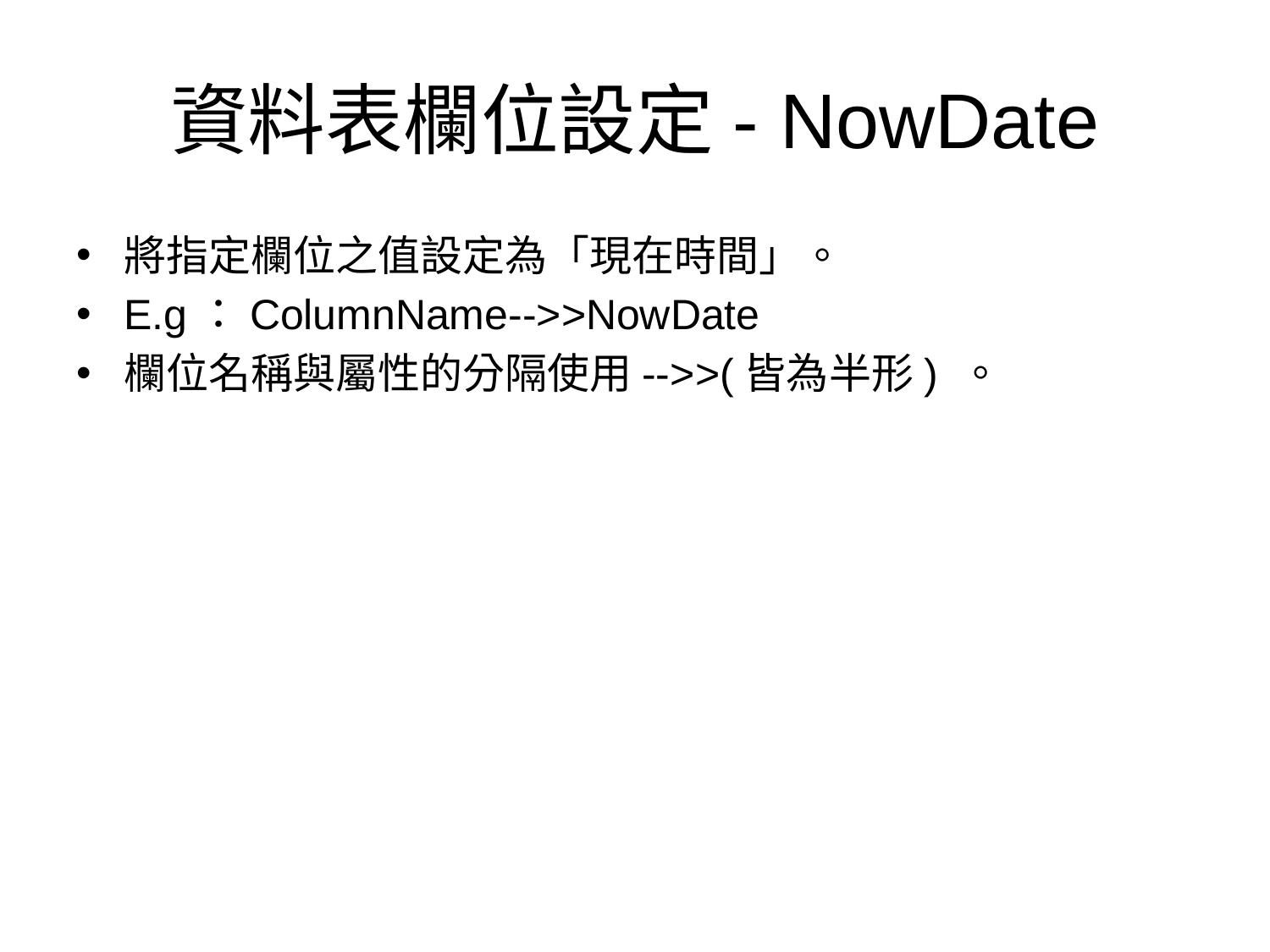

# 資料表欄位設定- NowDate
將指定欄位之值設定為「現在時間」。
E.g：ColumnName-->>NowDate
欄位名稱與屬性的分隔使用-->>(皆為半形) 。